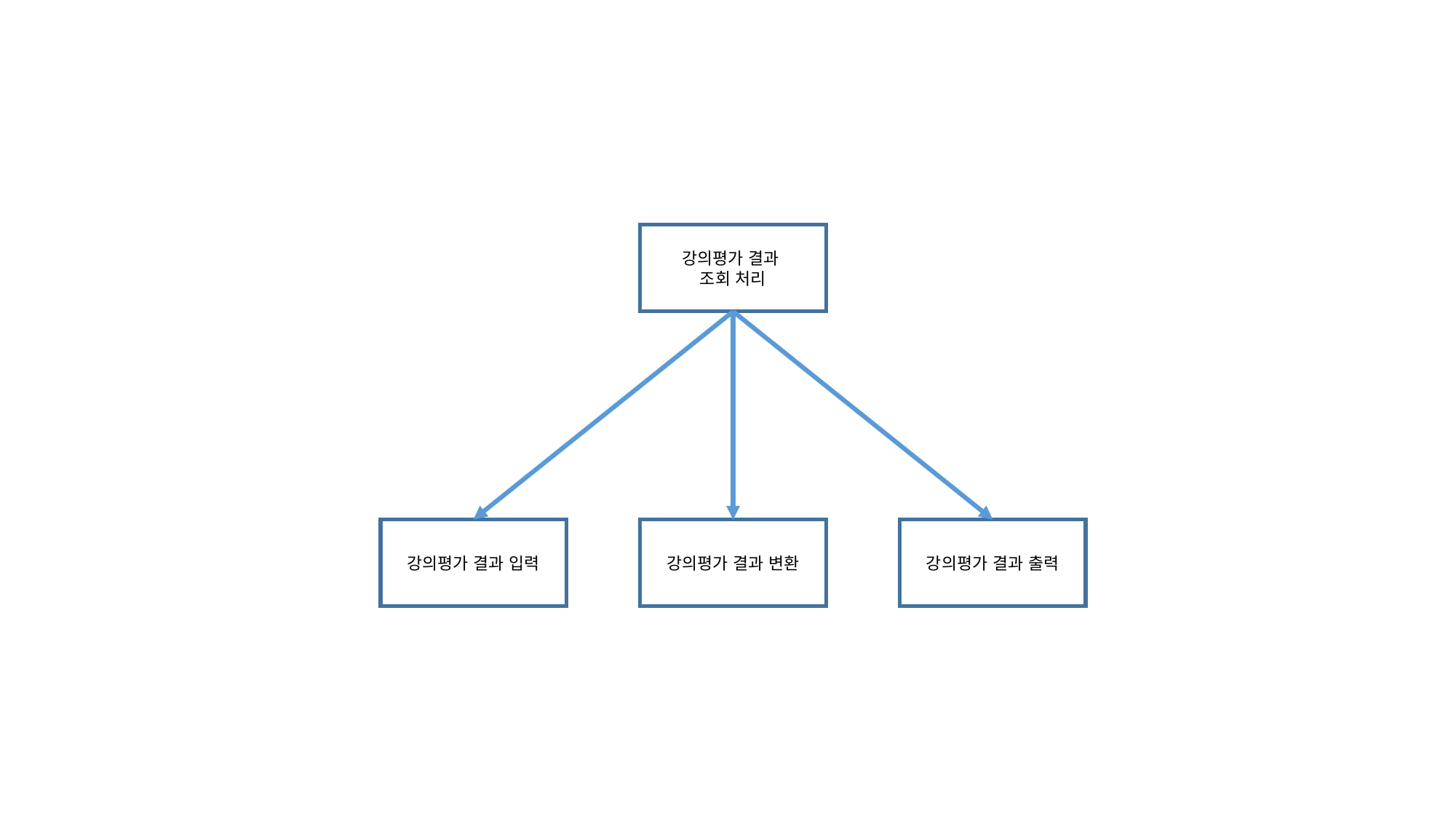

강의평가 결과
조회 처리
강의평가 결과 입력
강의평가 결과 출력
강의평가 결과 변환